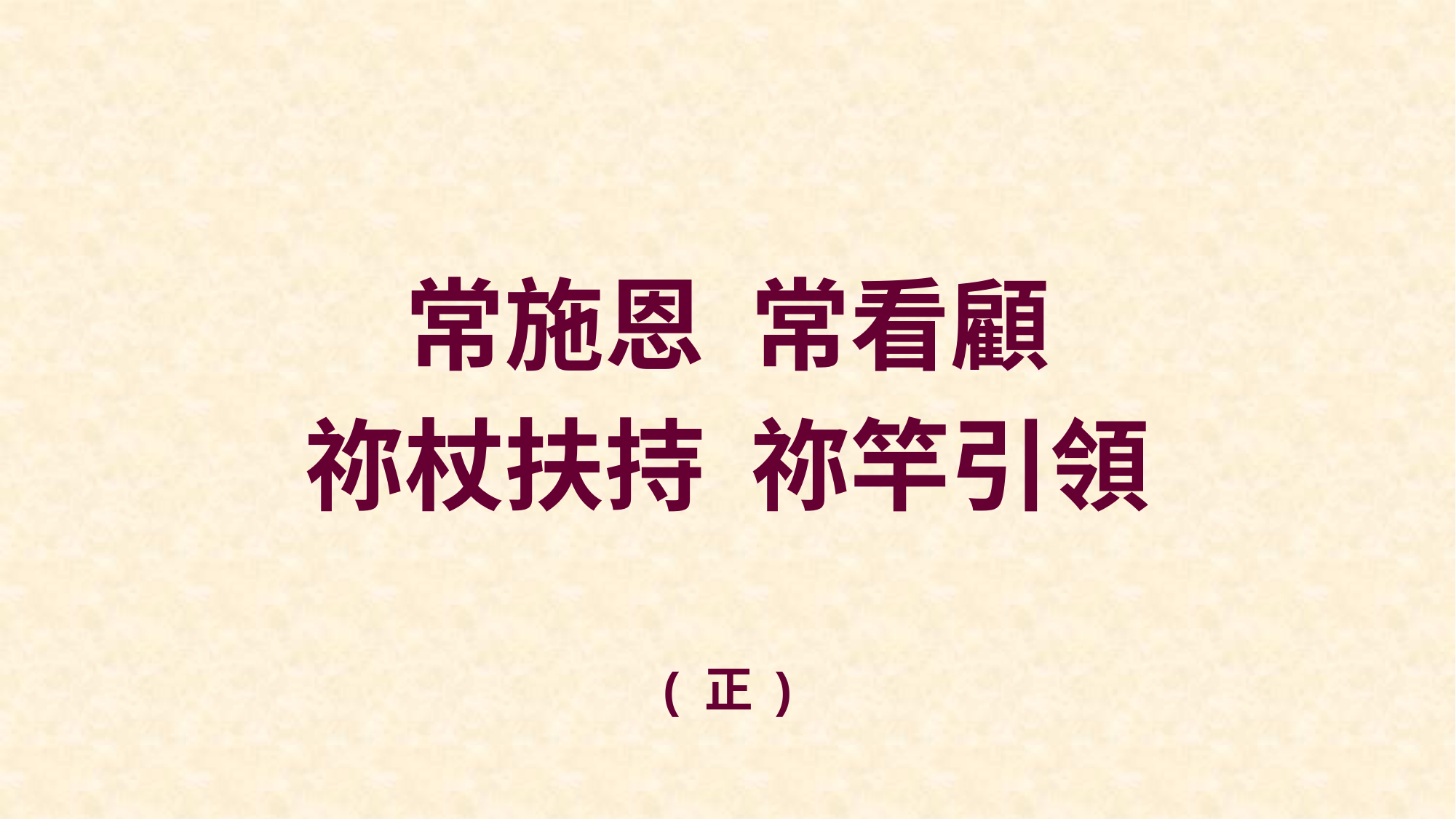

常施恩  常看顧
祢杖扶持  祢竿引領
( 正 )